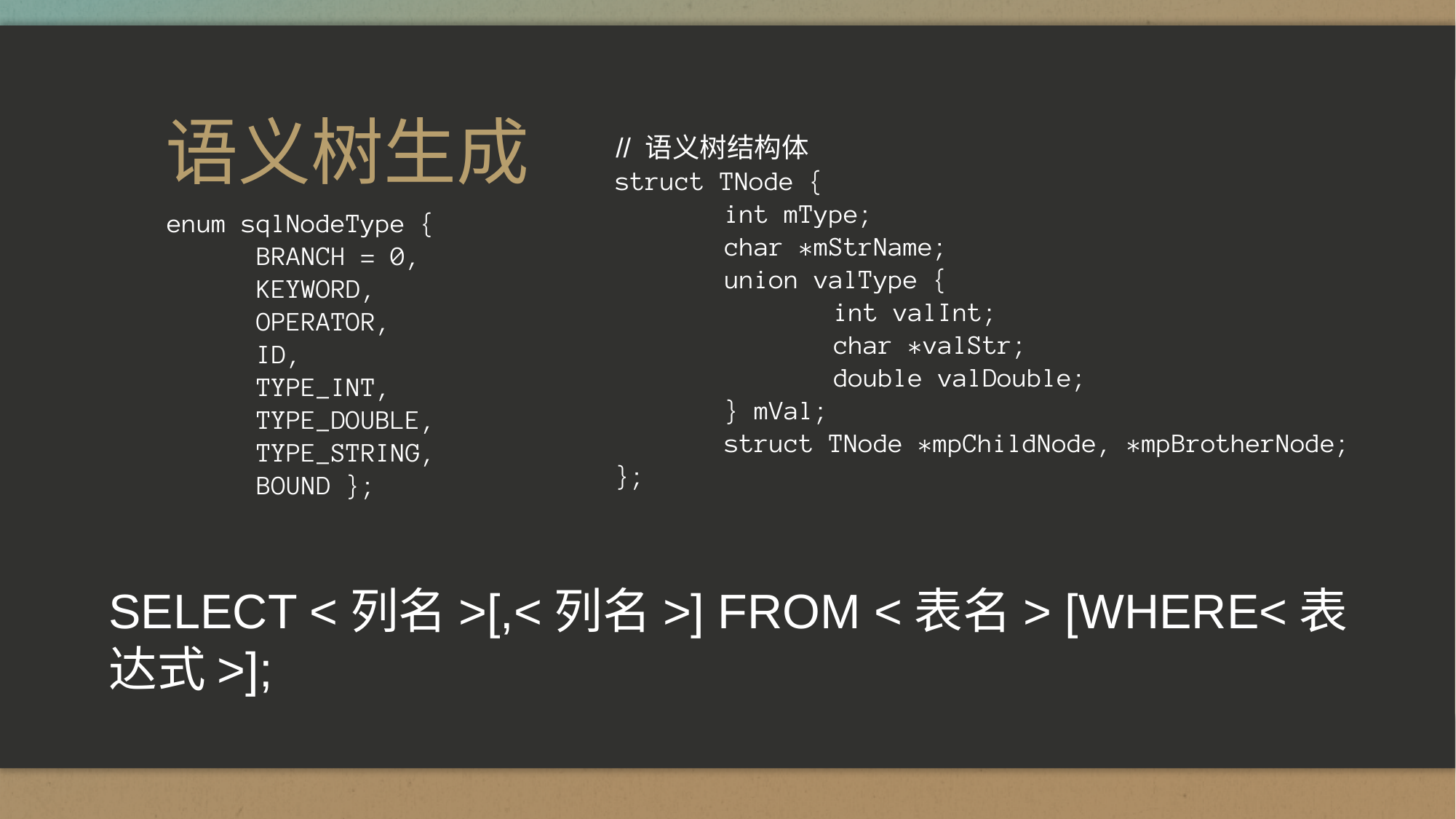

# 语义树生成
// 语义树结构体
struct TNode {
	int mType;
	char *mStrName;
	union valType {
		int valInt;
		char *valStr;
		double valDouble;
	} mVal;
	struct TNode *mpChildNode, *mpBrotherNode;
};
enum sqlNodeType {
      BRANCH = 0,
      KEYWORD,
      OPERATOR,
      ID,
      TYPE_INT,
      TYPE_DOUBLE,
      TYPE_STRING,
      BOUND };

SELECT <列名>[,<列名>] FROM <表名> [WHERE<表达式>];